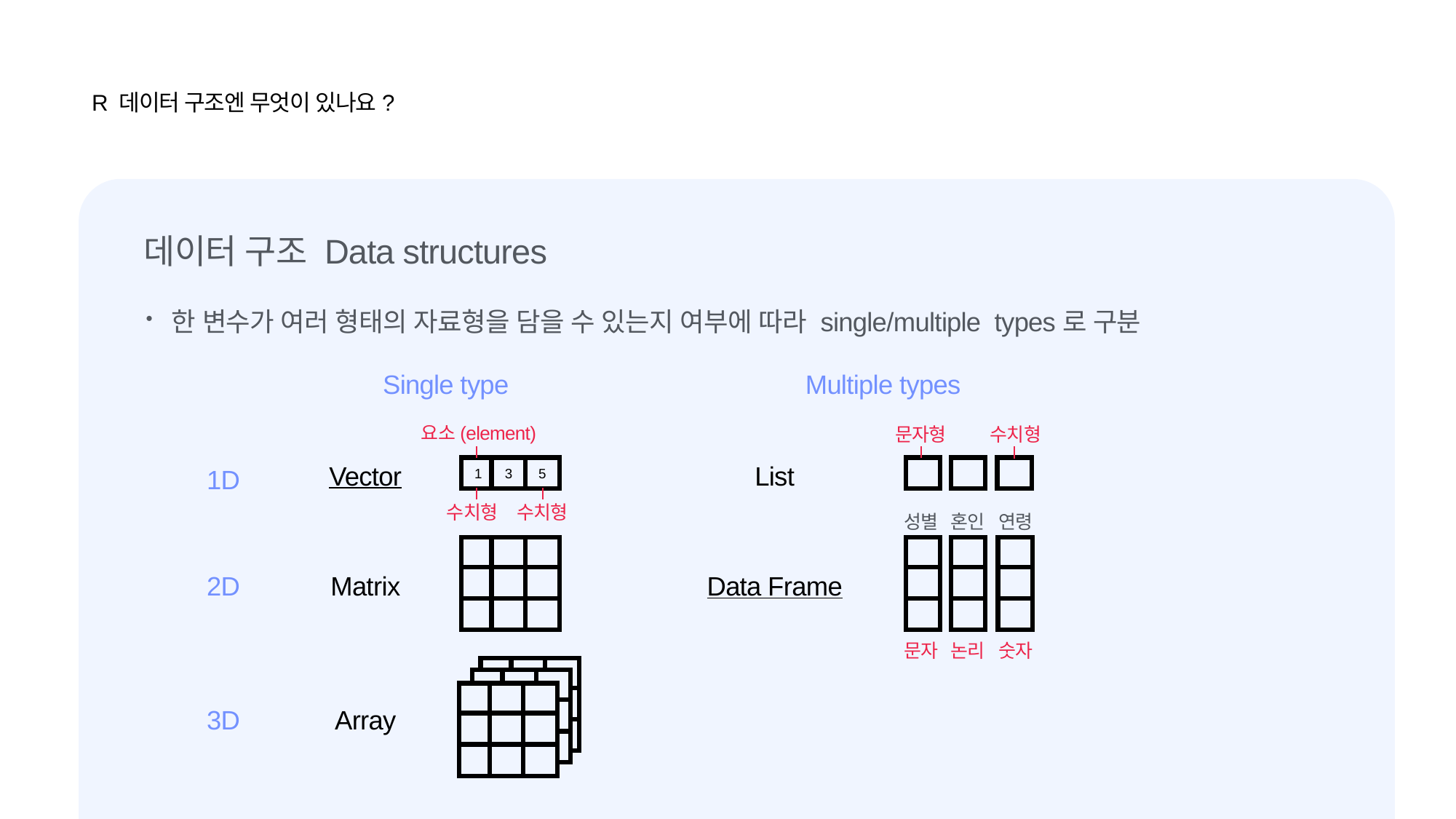

R 데이터 구조엔 무엇이 있나요?

데이터 구조 Data structures
한 변수가 여러 형태의 자료형을 담을 수 있는지 여부에 따라 single/multiple  types로 구분
Multiple types
Single type
요소(element)
문자형
수치형
1
3
5

Vector
List
1D
수치형
수치형
성별
혼인
연령

2D
Data Frame
Matrix

문자
논리
숫자

3D
Array
32